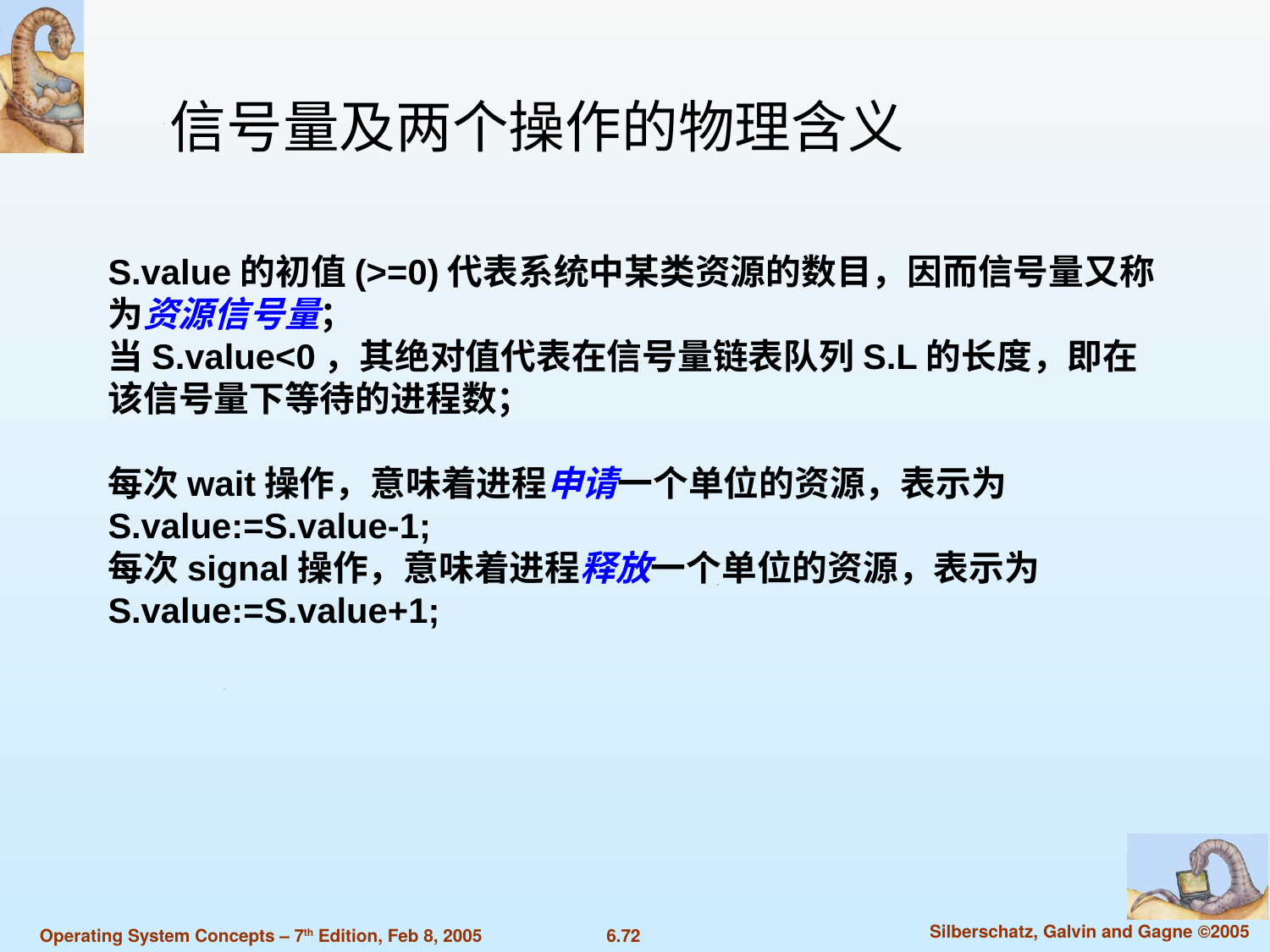

信号量及两个操作的物理含义
S.value的初值(>=0)代表系统中某类资源的数目，因而信号量又称为资源信号量；
当S.value<0，其绝对值代表在信号量链表队列S.L的长度，即在该信号量下等待的进程数；

每次wait操作，意味着进程申请一个单位的资源，表示为S.value:=S.value-1;
每次signal操作，意味着进程释放一个单位的资源，表示为S.value:=S.value+1;